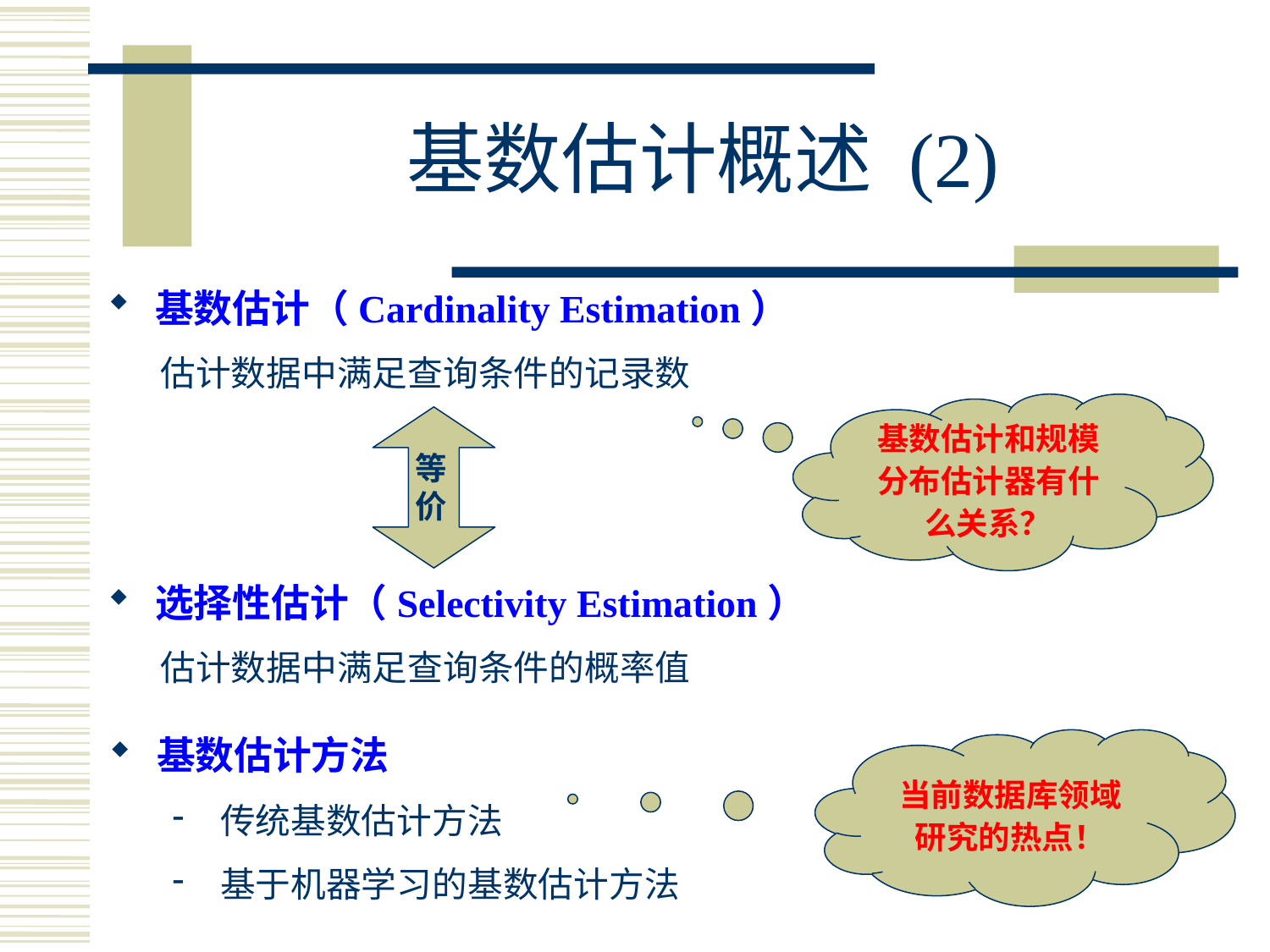

# 基数估计概述 (2)
基数估计（Cardinality Estimation）
     估计数据中满足查询条件的记录数
基数估计和规模分布估计器有什么关系？

等价
选择性估计（Selectivity Estimation）
     估计数据中满足查询条件的概率值
基数估计方法
传统基数估计方法
基于机器学习的基数估计方法
当前数据库领域研究的热点！